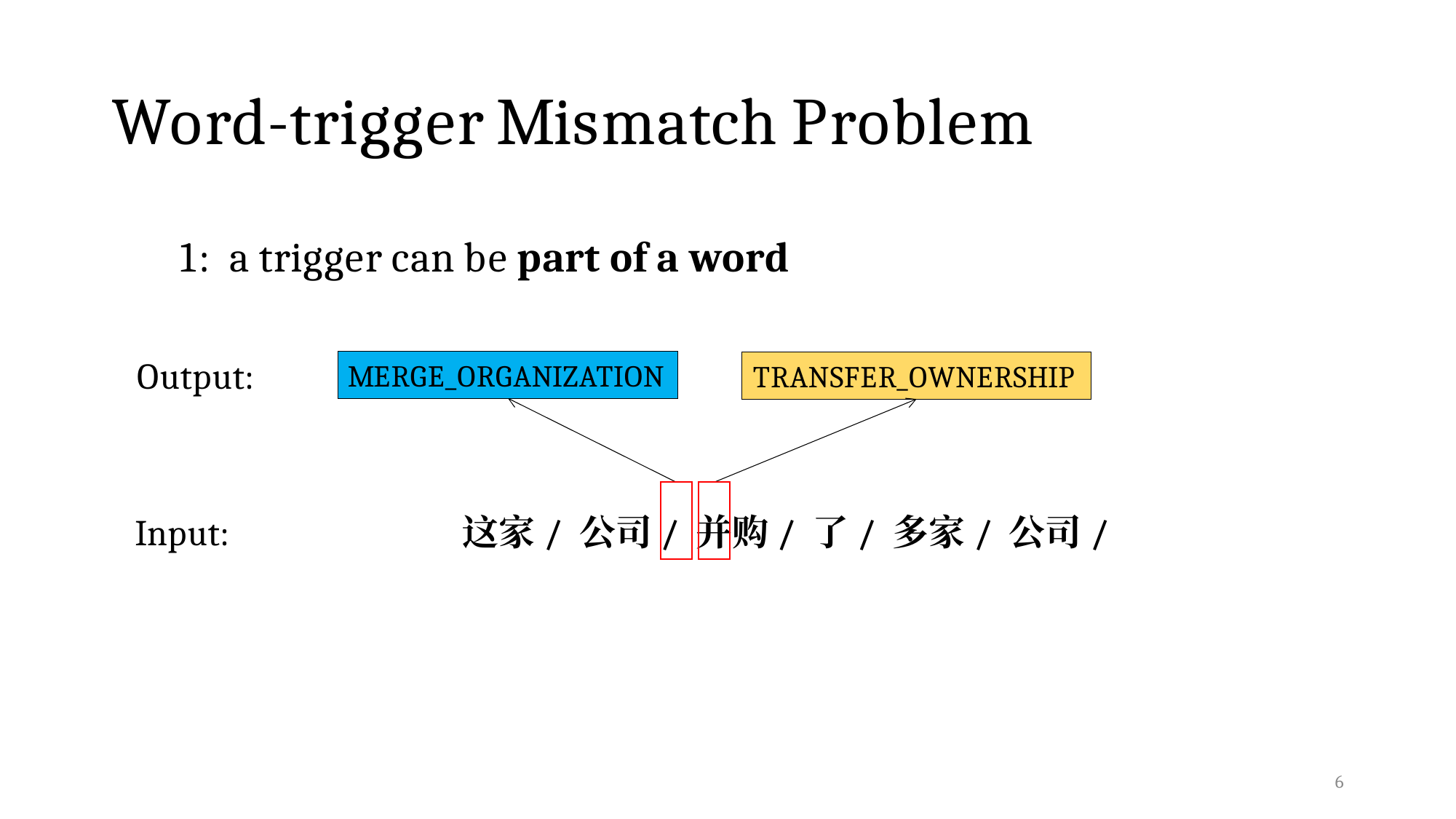

# Word-trigger Mismatch Problem
1:  a trigger can be part of a word
Output:
MERGE_ORGANIZATION
TRANSFER_OWNERSHIP

Input:			这家/ 公司/ 并购/ 了/ 多家/ 公司/
6